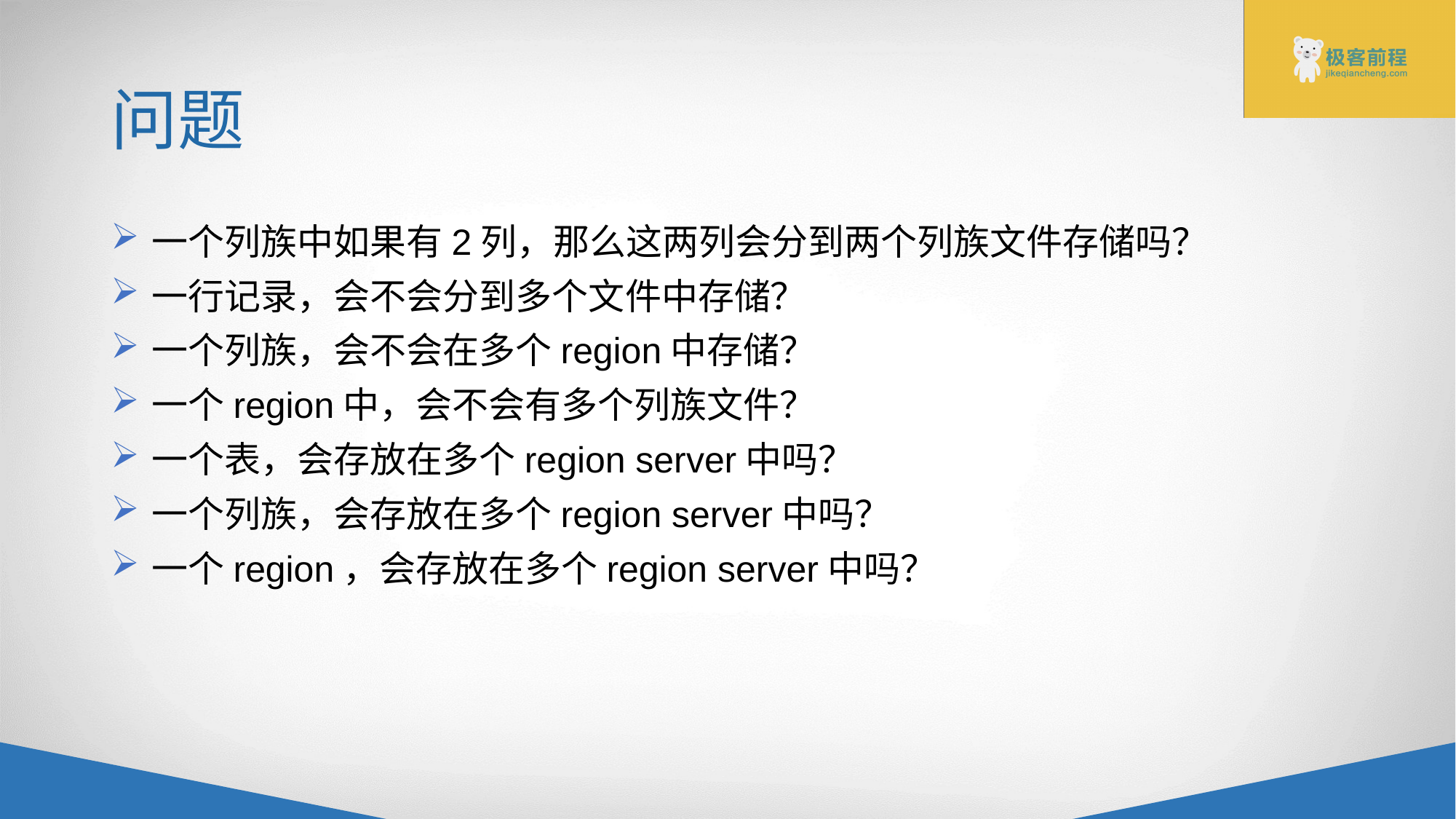

# 问题
一个列族中如果有2列，那么这两列会分到两个列族文件存储吗？
一行记录，会不会分到多个文件中存储？
一个列族，会不会在多个region中存储？
一个region中，会不会有多个列族文件？
一个表，会存放在多个region server中吗？
一个列族，会存放在多个region server中吗？
一个region，会存放在多个region server中吗？